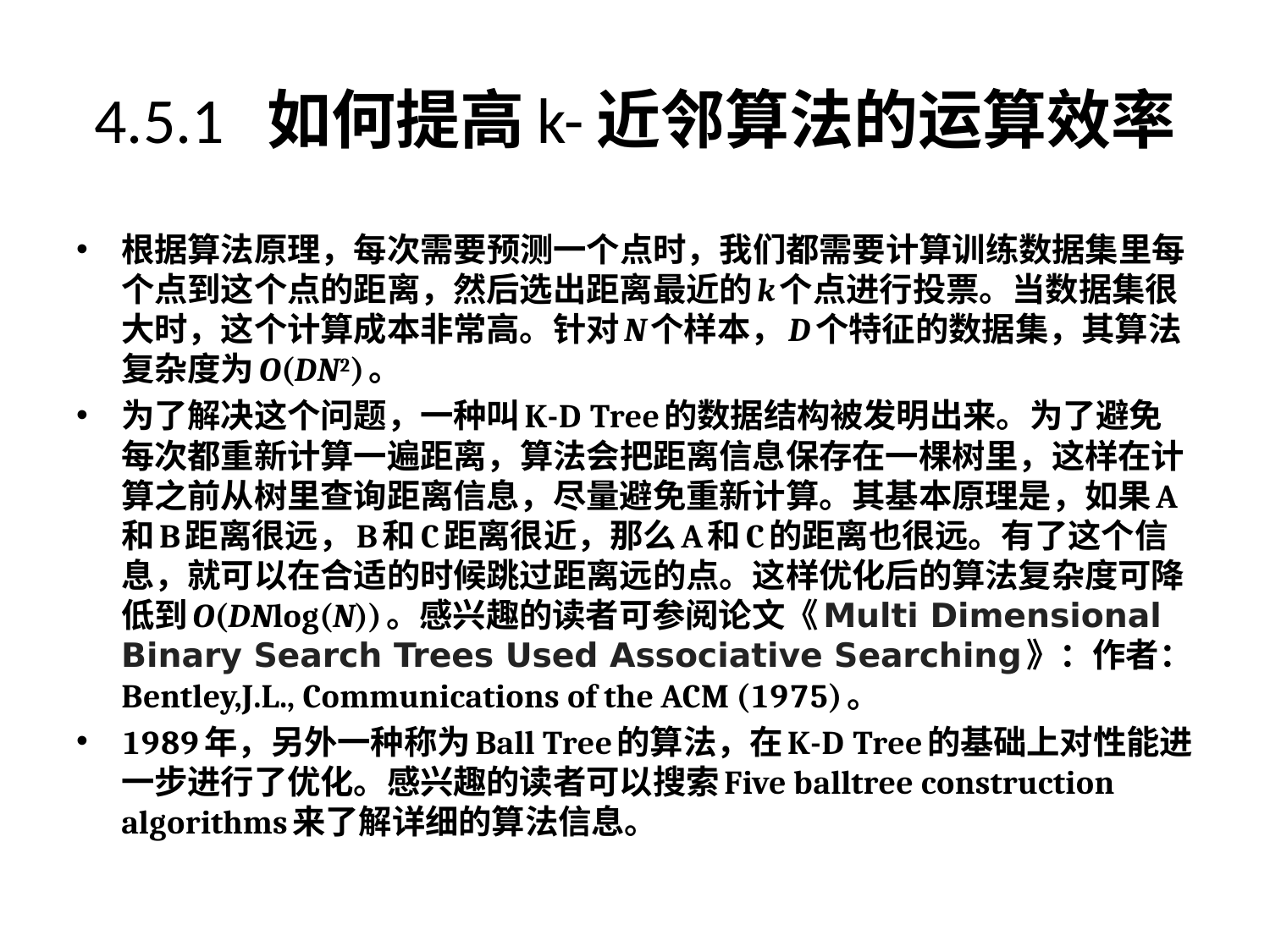

# 4.5.1  如何提高k-近邻算法的运算效率
根据算法原理，每次需要预测一个点时，我们都需要计算训练数据集里每个点到这个点的距离，然后选出距离最近的k个点进行投票。当数据集很大时，这个计算成本非常高。针对N个样本，D个特征的数据集，其算法复杂度为O(DN2)。
为了解决这个问题，一种叫K-D Tree的数据结构被发明出来。为了避免每次都重新计算一遍距离，算法会把距离信息保存在一棵树里，这样在计算之前从树里查询距离信息，尽量避免重新计算。其基本原理是，如果A和B距离很远，B和C距离很近，那么A和C的距离也很远。有了这个信息，就可以在合适的时候跳过距离远的点。这样优化后的算法复杂度可降低到O(DNlog(N))。感兴趣的读者可参阅论文《Multi Dimensional Binary Search Trees Used Associative Searching》：作者：Bentley,J.L., Communications of the ACM (1975)。
1989年，另外一种称为Ball Tree的算法，在K-D Tree的基础上对性能进一步进行了优化。感兴趣的读者可以搜索Five balltree construction algorithms来了解详细的算法信息。